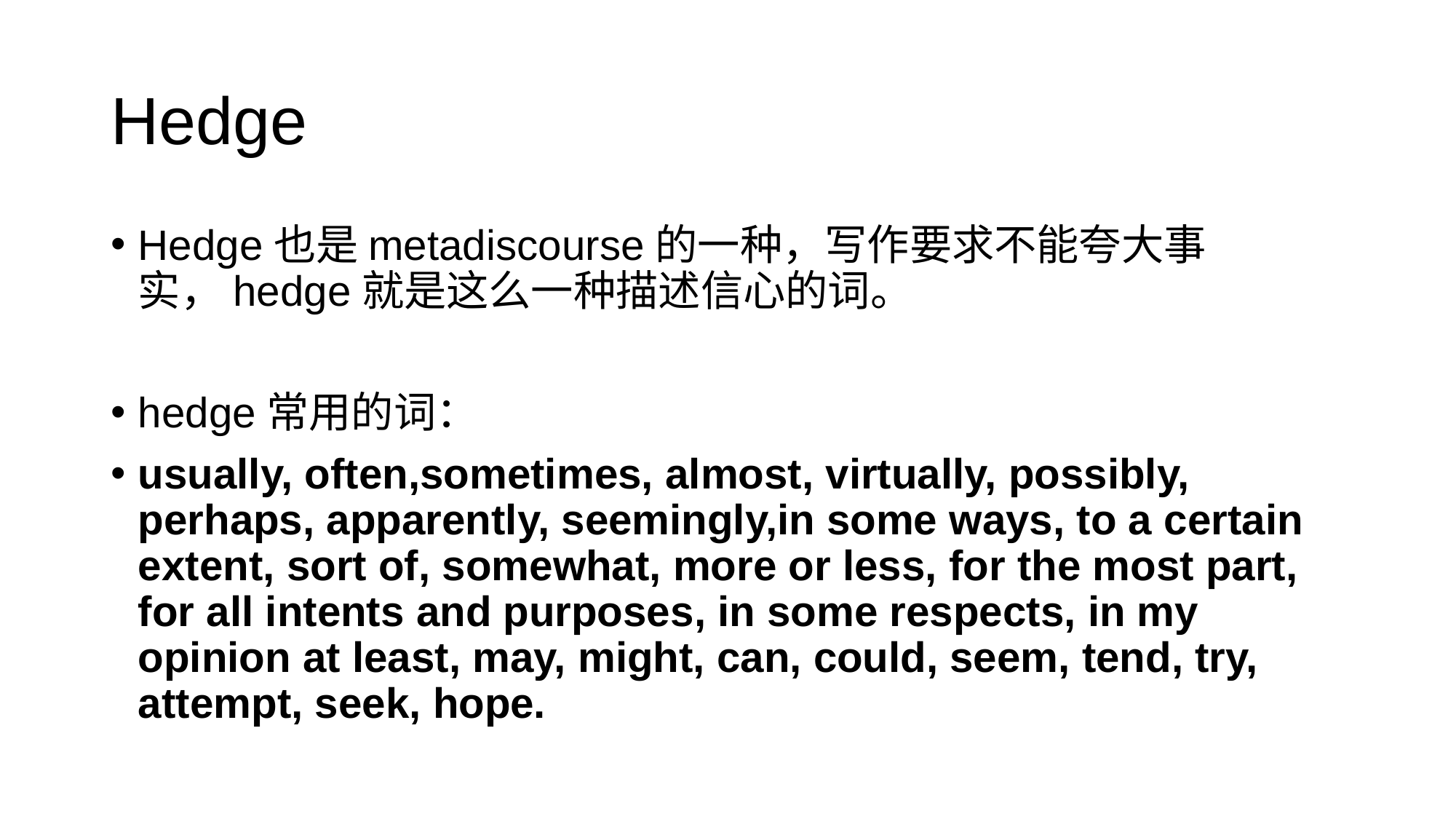

# Hedge
Hedge也是metadiscourse的一种，写作要求不能夸大事实，hedge就是这么一种描述信心的词。

hedge常用的词：
usually, often,sometimes, almost, virtually, possibly, perhaps, apparently, seemingly,in some ways, to a certain extent, sort of, somewhat, more or less, for the most part, for all intents and purposes, in some respects, in my opinion at least, may, might, can, could, seem, tend, try, attempt, seek, hope.